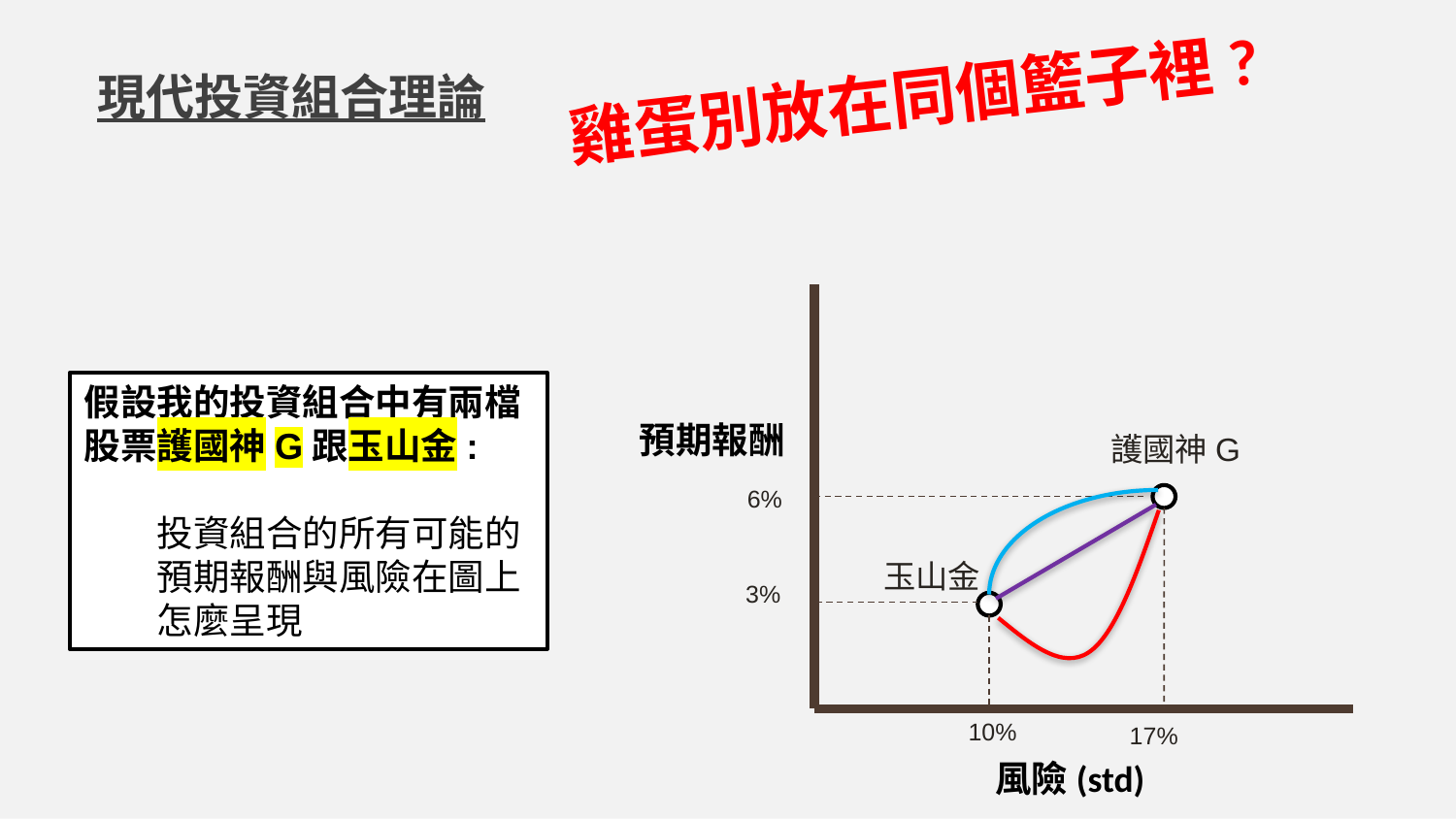

雞蛋別放在同個籃子裡?
現代投資組合理論

預期報酬
護國神G
6%

玉山金
3%

10%
17%
風險(std)

假設我的投資組合中有兩檔股票護國神G跟玉山金:

投資組合的所有可能的預期報酬與風險在圖上怎麼呈現